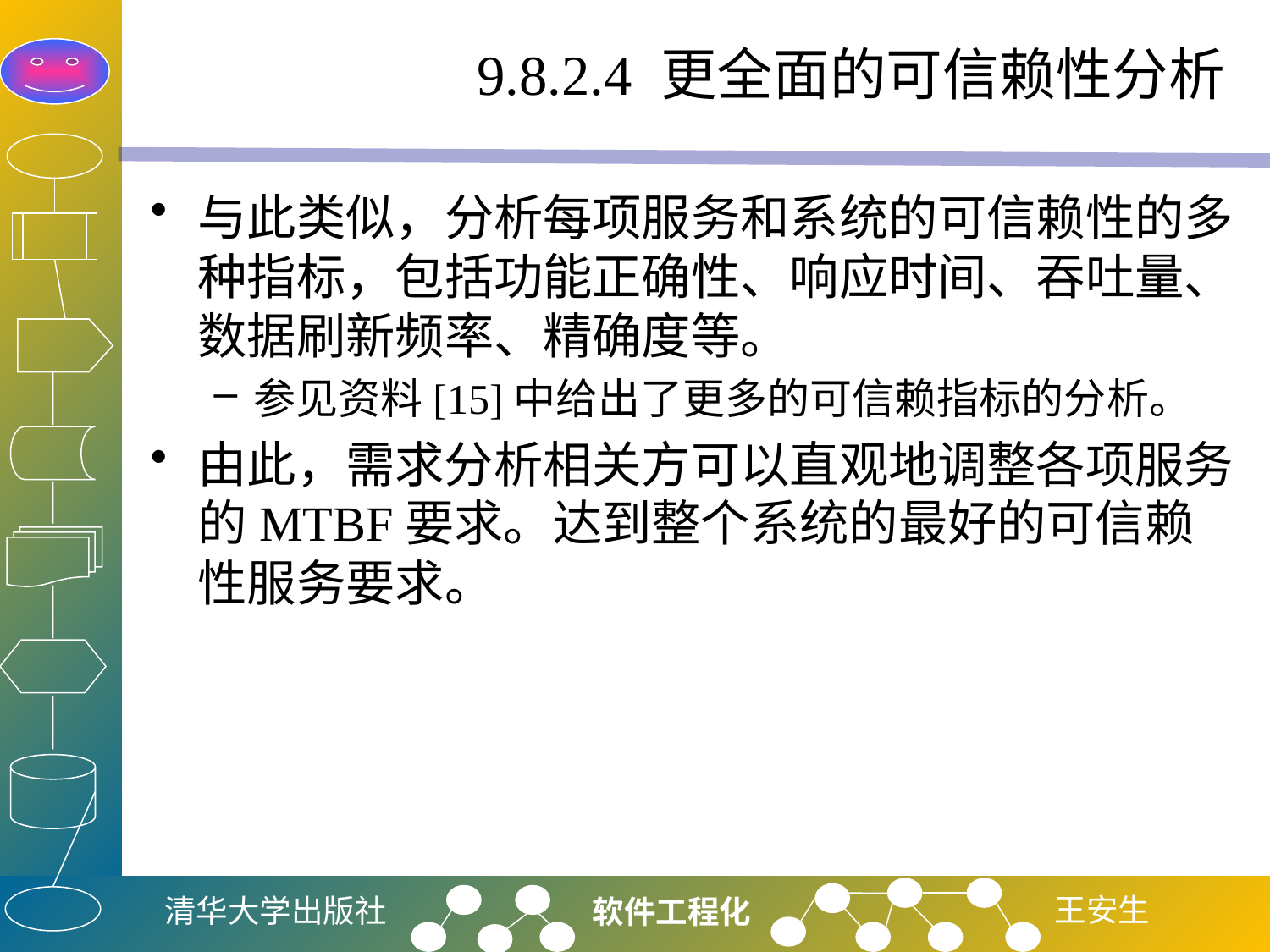

# 9.8.2.4 更全面的可信赖性分析
与此类似，分析每项服务和系统的可信赖性的多种指标，包括功能正确性、响应时间、吞吐量、数据刷新频率、精确度等。
参见资料[15]中给出了更多的可信赖指标的分析。
由此，需求分析相关方可以直观地调整各项服务的MTBF要求。达到整个系统的最好的可信赖性服务要求。